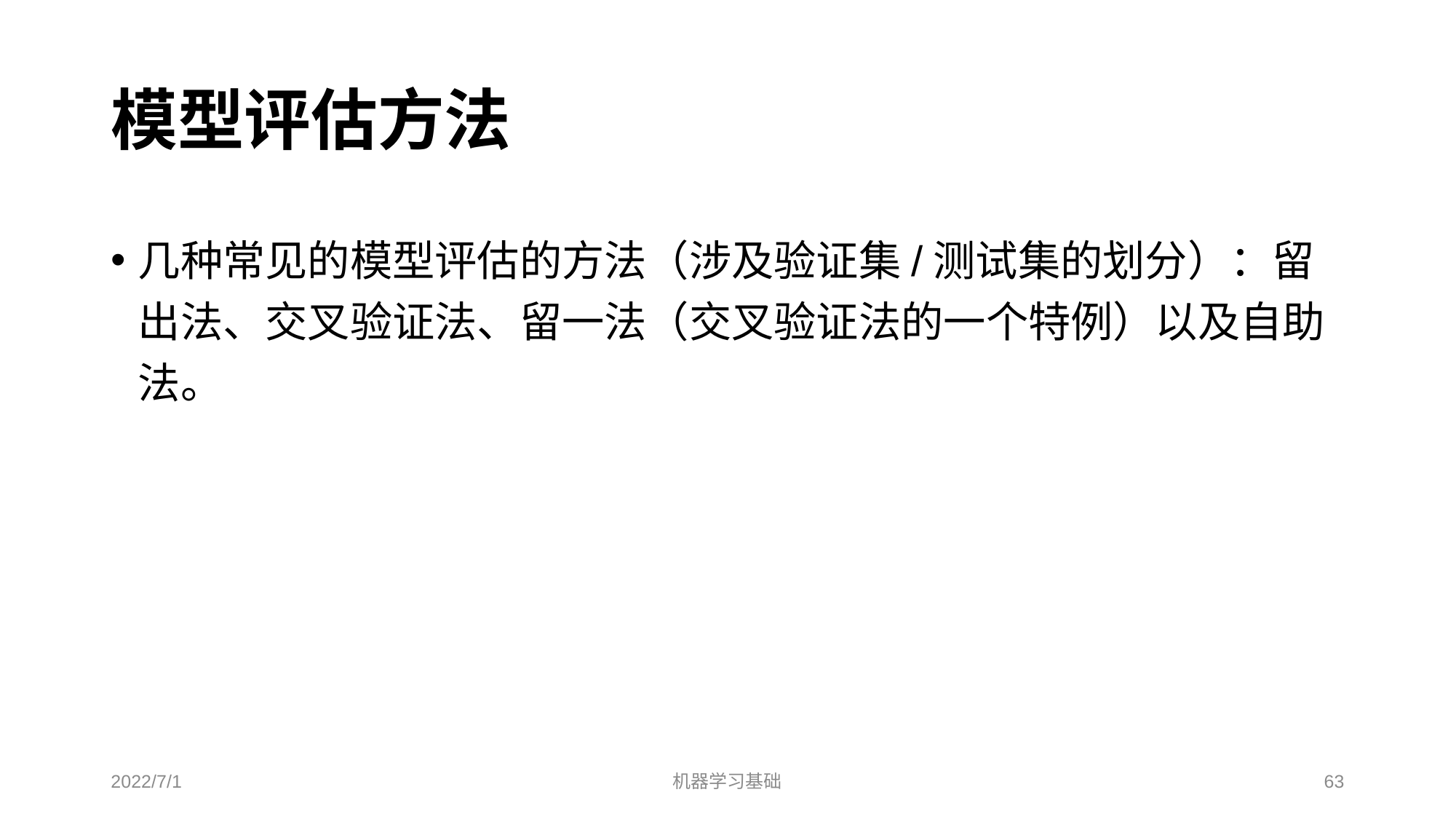

# 模型评估方法
几种常见的模型评估的方法（涉及验证集/测试集的划分）：留出法、交叉验证法、留一法（交叉验证法的一个特例）以及自助法。
2022/7/1
机器学习基础
63